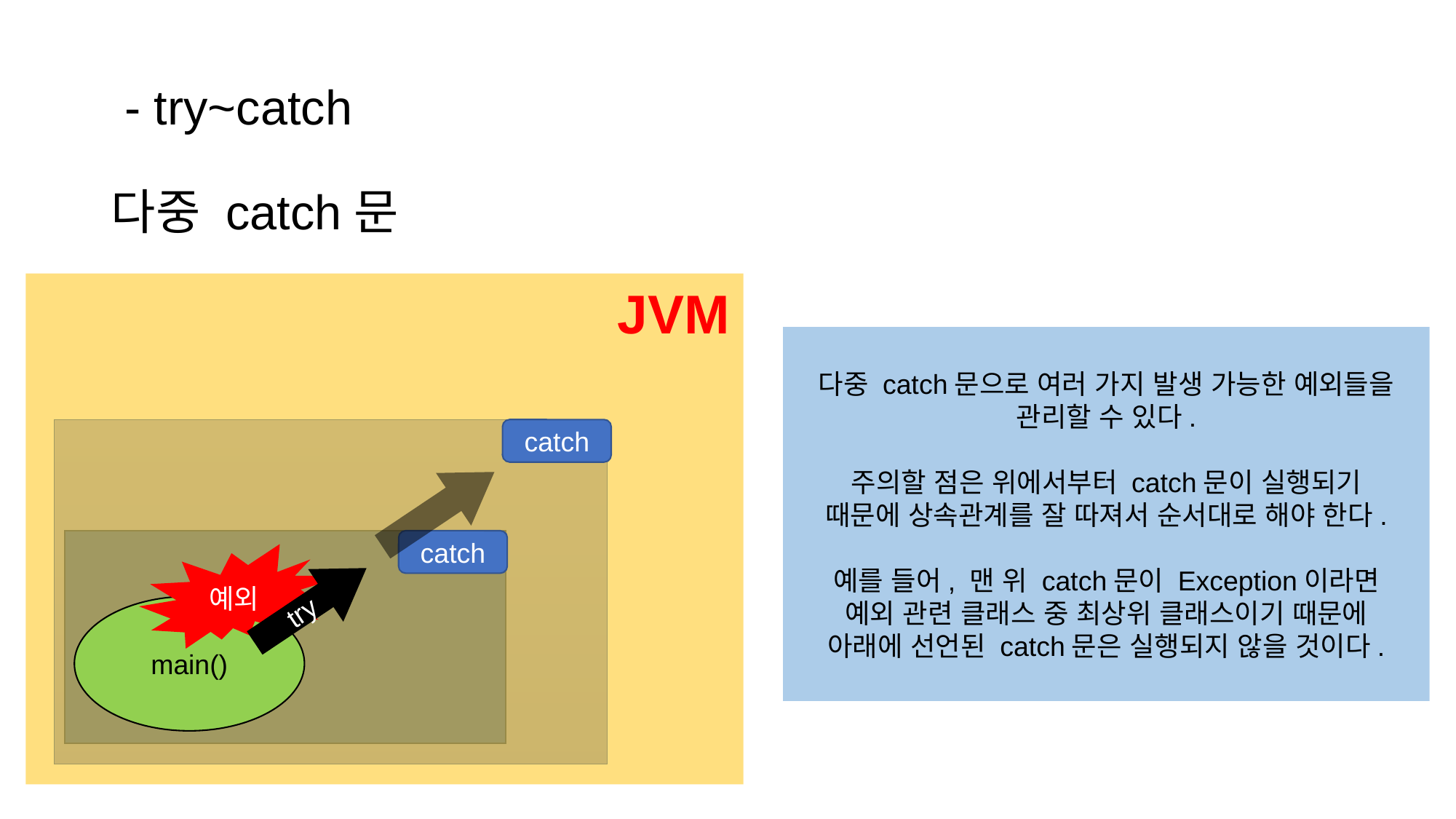

# - try~catch 다중 catch문

JVM
다중 catch문으로 여러 가지 발생 가능한 예외들을
관리할 수 있다.

주의할 점은 위에서부터 catch문이 실행되기
때문에 상속관계를 잘 따져서 순서대로 해야 한다.

예를 들어, 맨 위 catch문이 Exception이라면
예외 관련 클래스 중 최상위 클래스이기 때문에
아래에 선언된 catch문은 실행되지 않을 것이다.

catch

catch
예외
try
main()